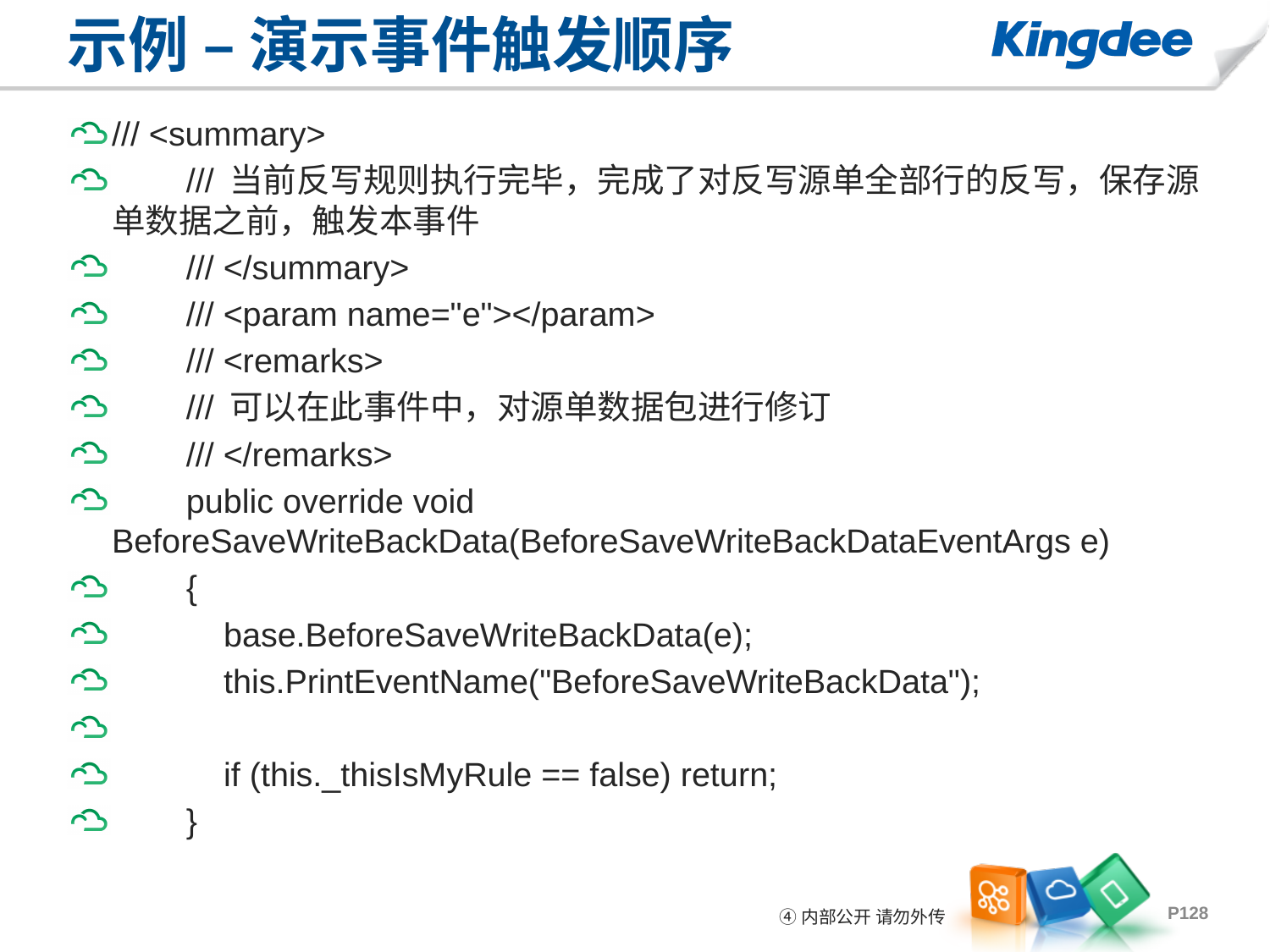

# 示例 – 演示事件触发顺序
/// <summary>
        /// 当前反写规则执行完毕，完成了对反写源单全部行的反写，保存源单数据之前，触发本事件
        /// </summary>
        /// <param name="e"></param>
        /// <remarks>
        /// 可以在此事件中，对源单数据包进行修订
        /// </remarks>
        public override void BeforeSaveWriteBackData(BeforeSaveWriteBackDataEventArgs e)
        {
            base.BeforeSaveWriteBackData(e);
            this.PrintEventName("BeforeSaveWriteBackData");

            if (this._thisIsMyRule == false) return;
        }